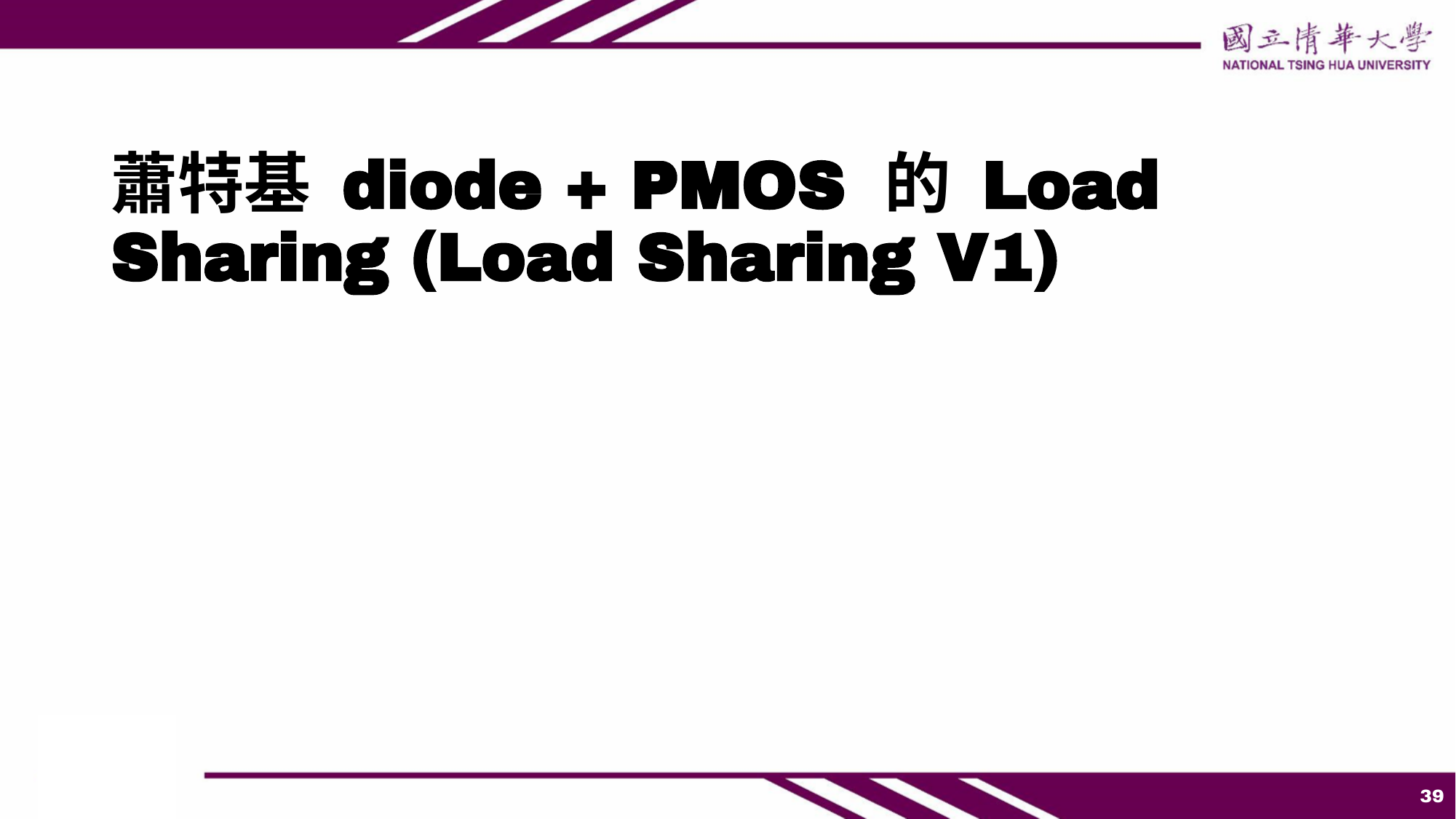

# 蕭特基 diode + PMOS 的 Load Sharing (Load Sharing V1)
39